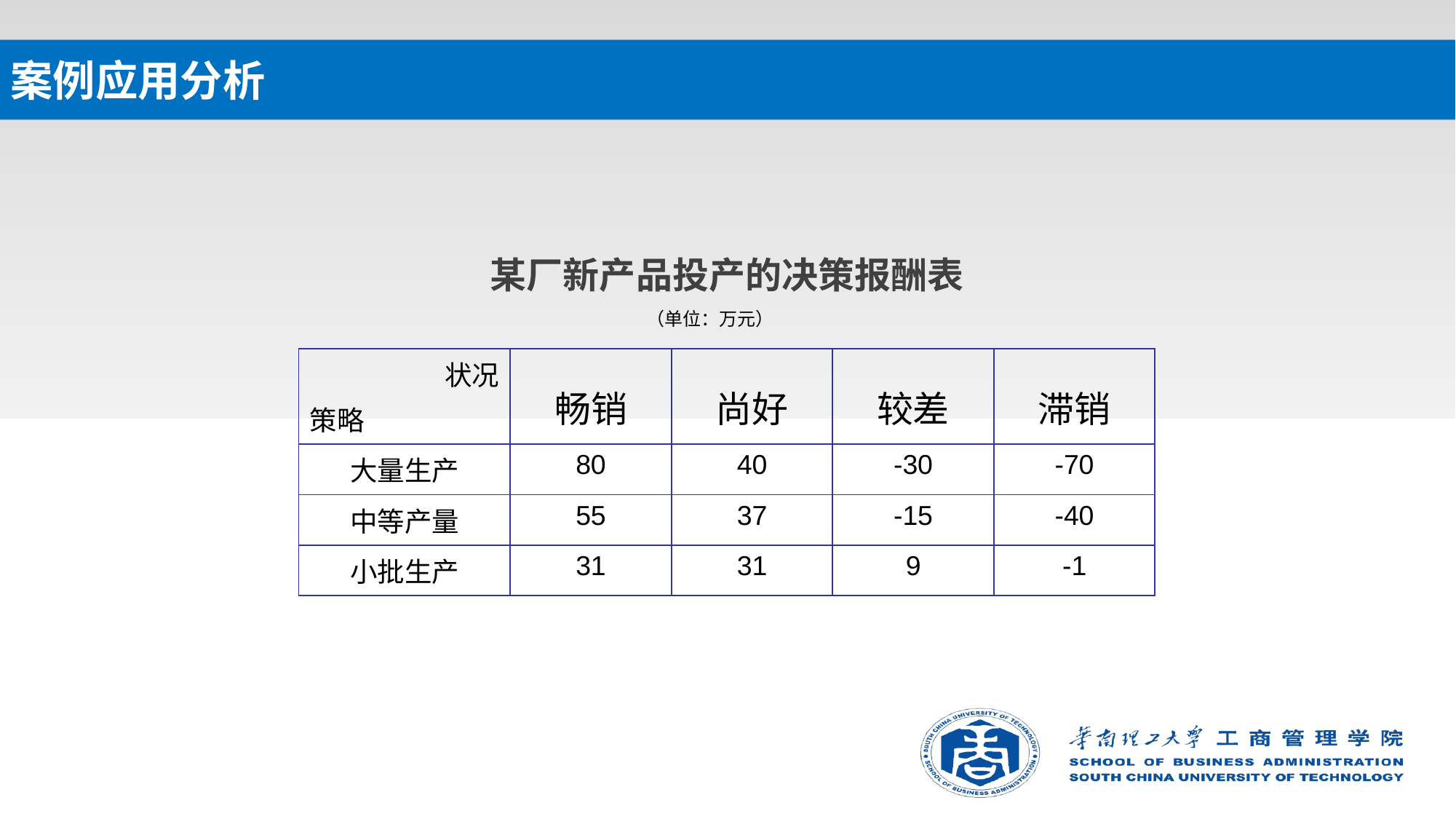

# 案例应用分析
某厂新产品投产的决策报酬表
（单位：万元）
| 状况 策略 | 畅销 | 尚好 | 较差 | 滞销 |
| --- | --- | --- | --- | --- |
| 大量生产 | 80 | 40 | -30 | -70 |
| 中等产量 | 55 | 37 | -15 | -40 |
| 小批生产 | 31 | 31 | 9 | -1 |